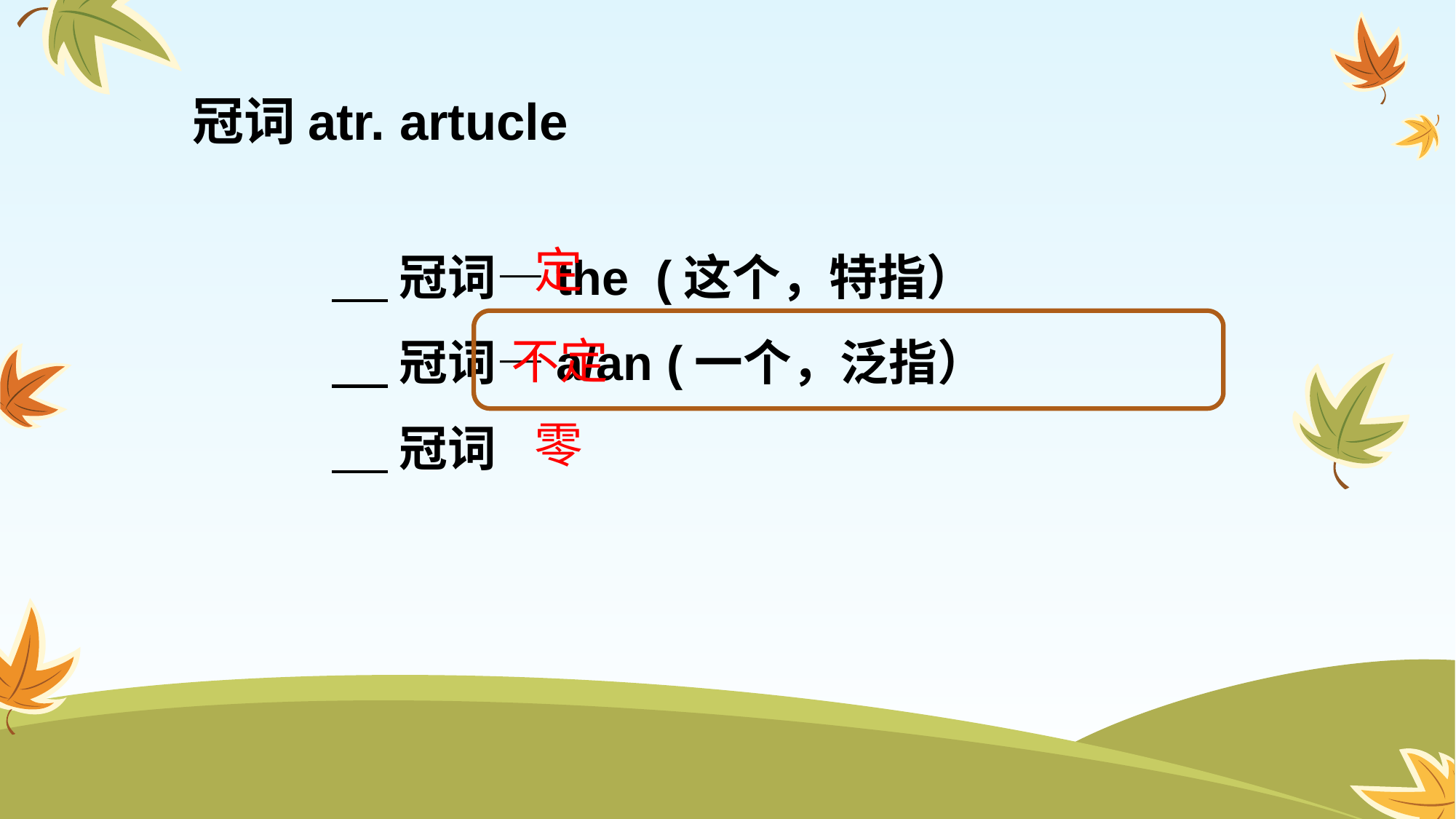

# 冠词atr. artucle

                 冠词—the  (这个，特指）
                 冠词—a/an (一个，泛指）
                 冠词
定

不定
零